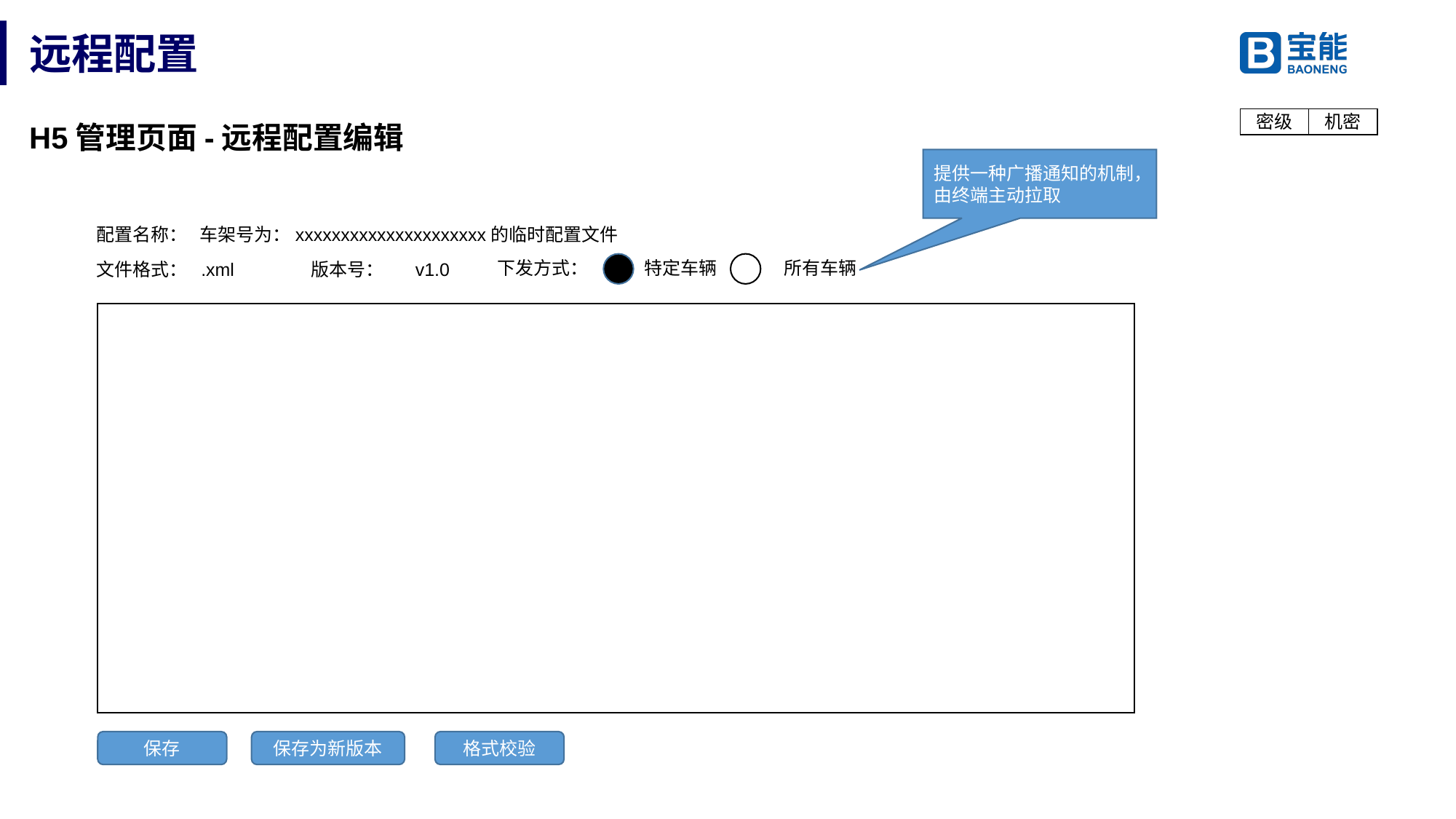

# 远程配置
H5管理页面-远程配置编辑
提供一种广播通知的机制，由终端主动拉取
配置名称：
车架号为：xxxxxxxxxxxxxxxxxxxxx的临时配置文件
下发方式：
特定车辆
所有车辆
文件格式：
.xml
版本号：
v1.0

保存
保存为新版本
格式校验
7